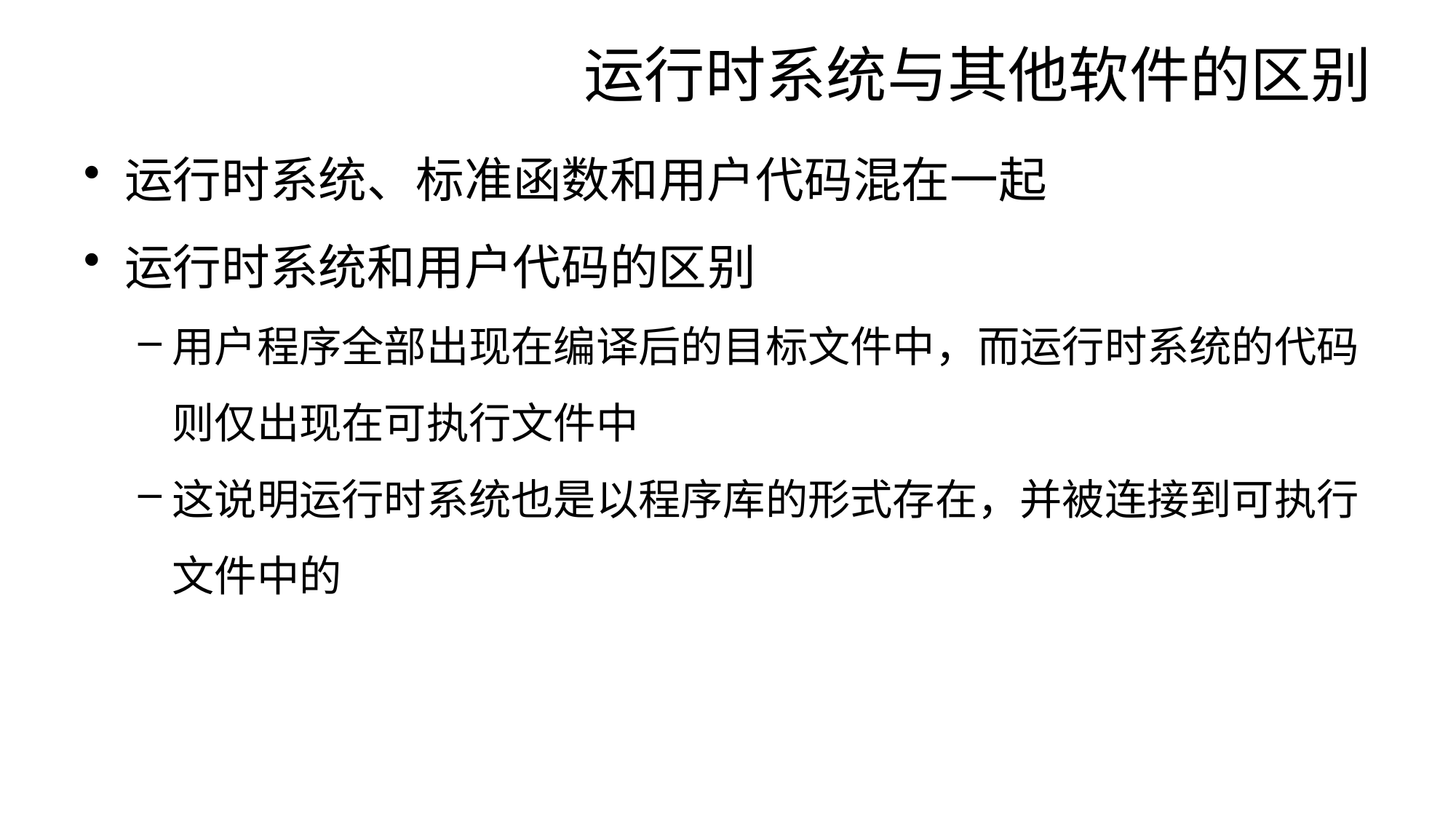

# 运行时系统与其他软件的区别
运行时系统、标准函数和用户代码混在一起
运行时系统和用户代码的区别
用户程序全部出现在编译后的目标文件中，而运行时系统的代码则仅出现在可执行文件中
这说明运行时系统也是以程序库的形式存在，并被连接到可执行文件中的